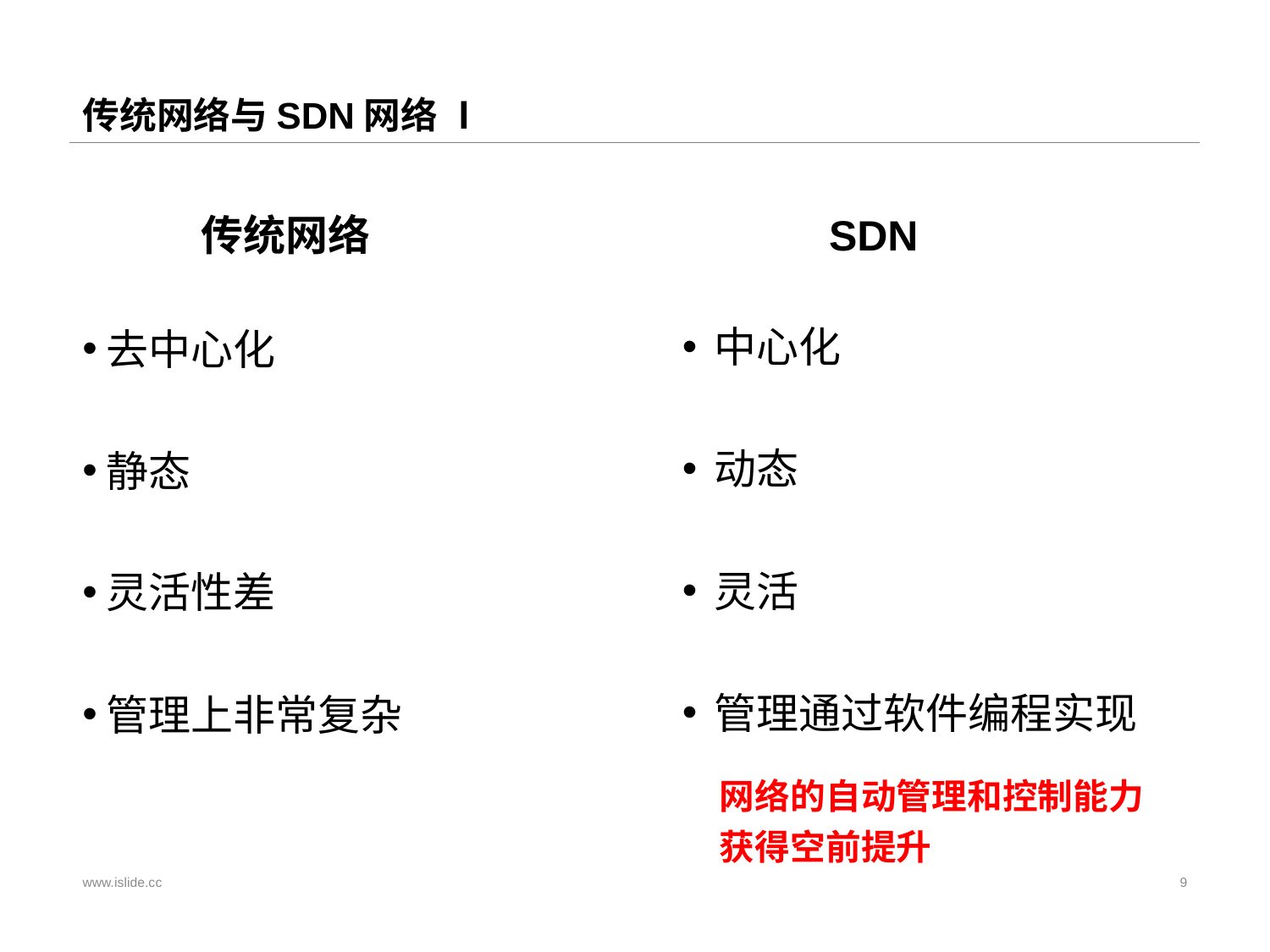

# 传统网络与SDN网络 Ⅰ
传统网络
SDN
中心化

动态

灵活

管理通过软件编程实现

去中心化

静态

灵活性差

管理上非常复杂

网络的自动管理和控制能力
获得空前提升
www.islide.cc
9